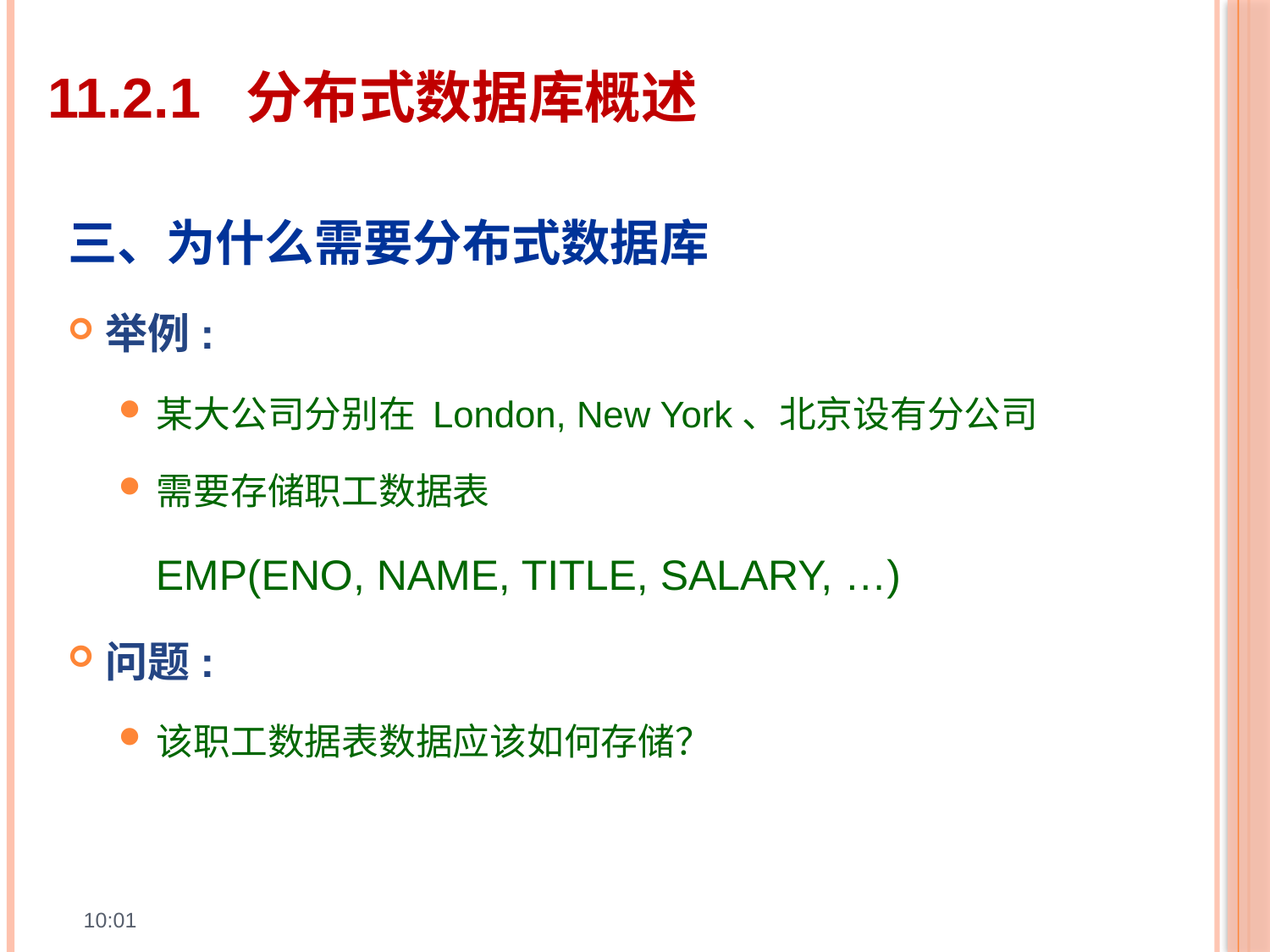

11.2.1  分布式数据库概述
三、为什么需要分布式数据库
举例:
某大公司分别在 London, New York、北京设有分公司
需要存储职工数据表
EMP(ENO, NAME, TITLE, SALARY, …)
问题:
该职工数据表数据应该如何存储？
10:01